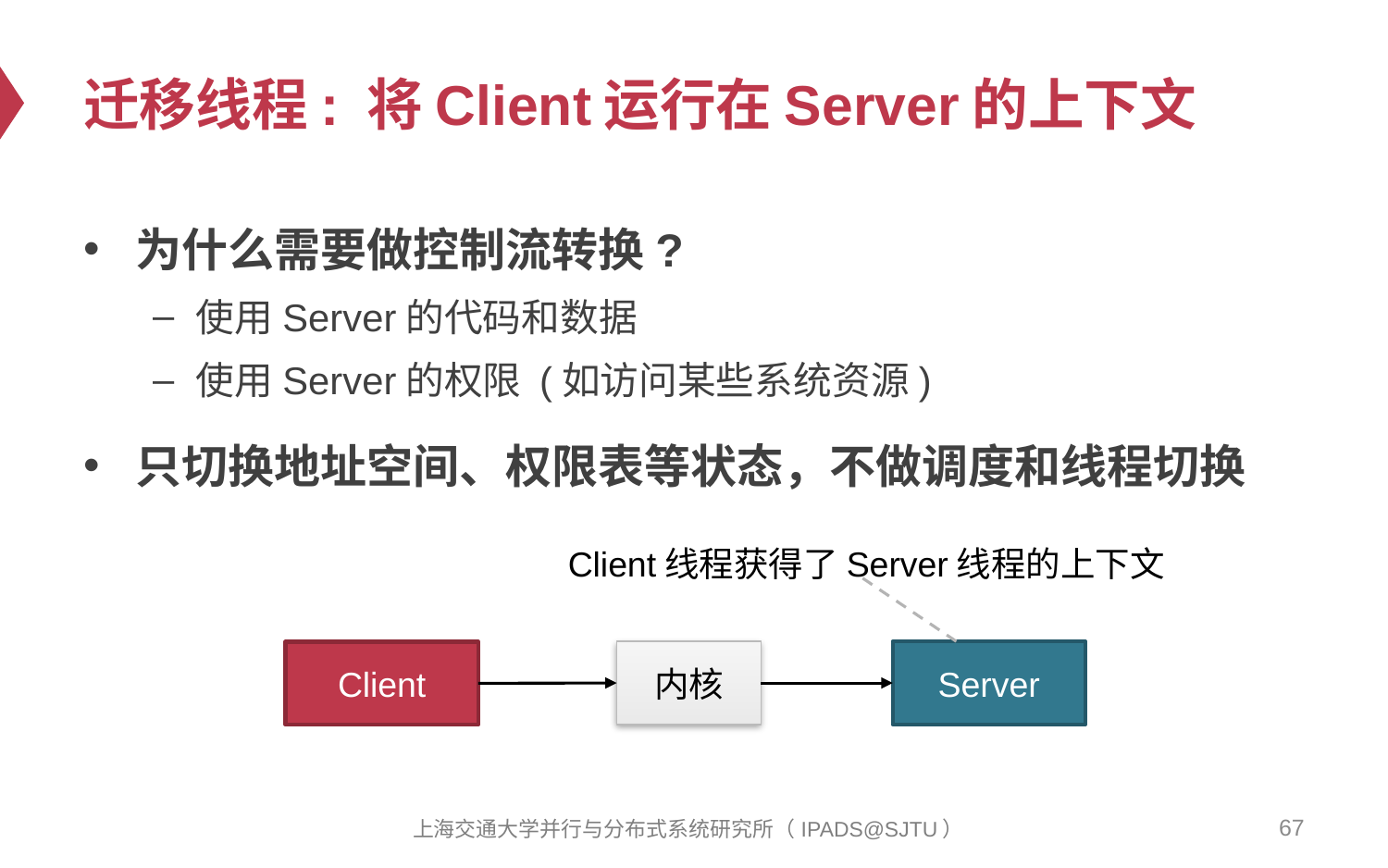

# 迁移线程: 将Client运行在Server的上下文
为什么需要做控制流转换?
使用Server的代码和数据
使用Server的权限 (如访问某些系统资源)
只切换地址空间、权限表等状态，不做调度和线程切换
Client线程获得了Server线程的上下文
内核
Server
Client
67
上海交通大学并行与分布式系统研究所（IPADS@SJTU）